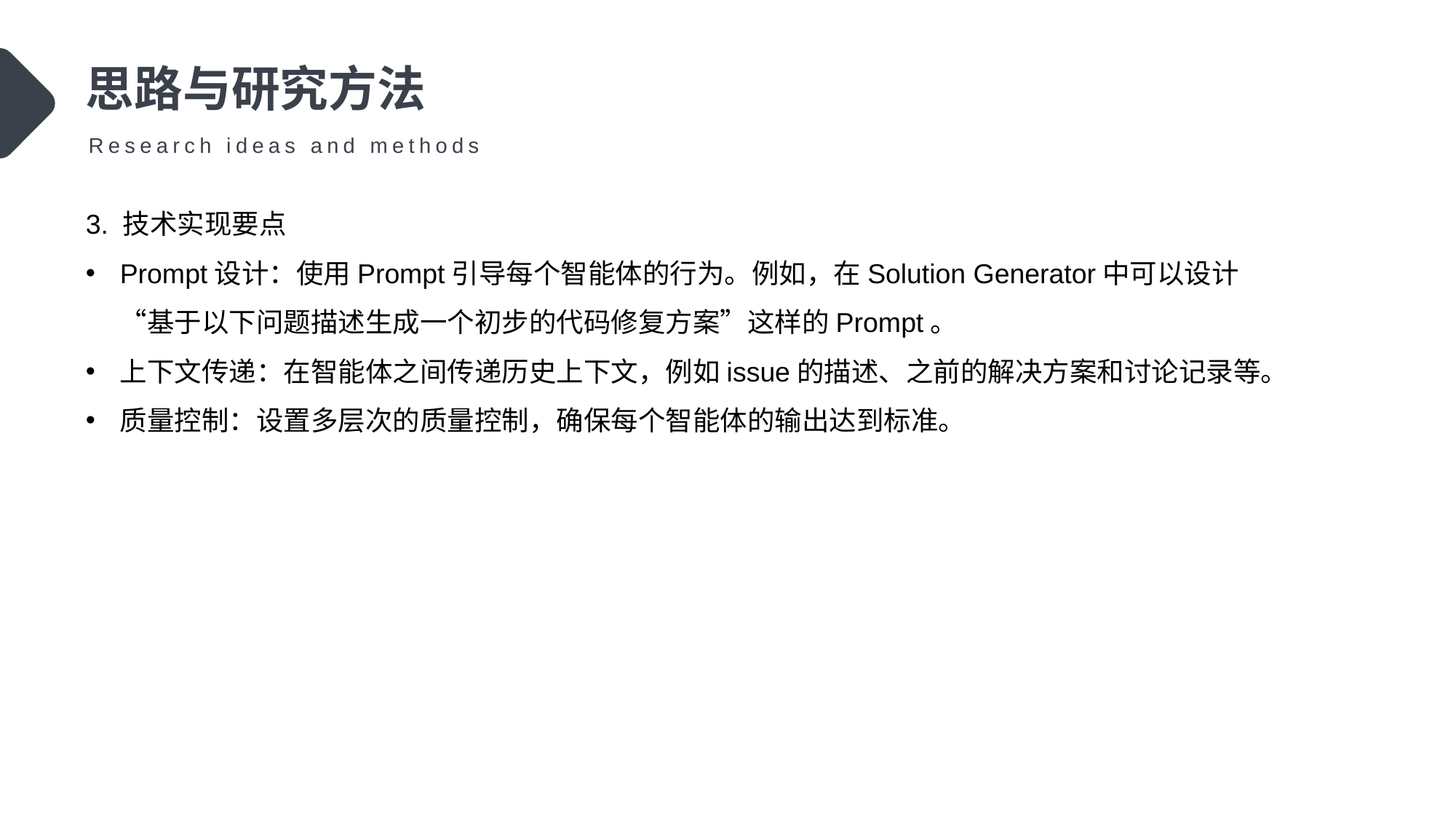

思路与研究方法

Research ideas and methods
3. 技术实现要点
Prompt设计：使用Prompt引导每个智能体的行为。例如，在Solution Generator中可以设计“基于以下问题描述生成一个初步的代码修复方案”这样的Prompt。
上下文传递：在智能体之间传递历史上下文，例如issue的描述、之前的解决方案和讨论记录等。
质量控制：设置多层次的质量控制，确保每个智能体的输出达到标准。